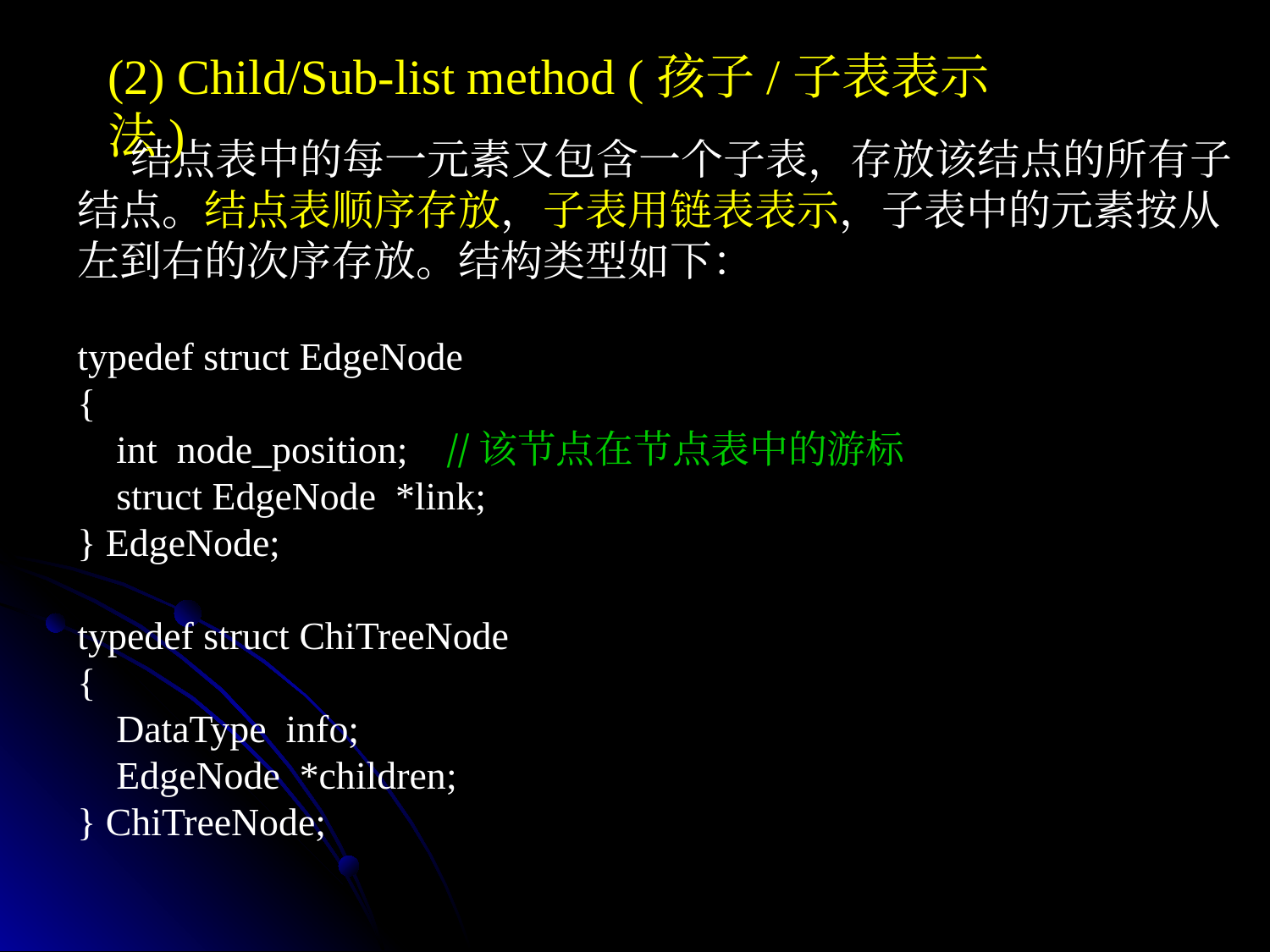

# (2) Child/Sub-list method (孩子/子表表示法)
    结点表中的每一元素又包含一个子表，存放该结点的所有子结点。结点表顺序存放，子表用链表表示，子表中的元素按从左到右的次序存放。结构类型如下：

typedef struct EdgeNode
{
    int  node_position;    //该节点在节点表中的游标
    struct EdgeNode  *link;
} EdgeNode;

typedef struct ChiTreeNode
{
    DataType  info;
    EdgeNode  *children;
} ChiTreeNode;